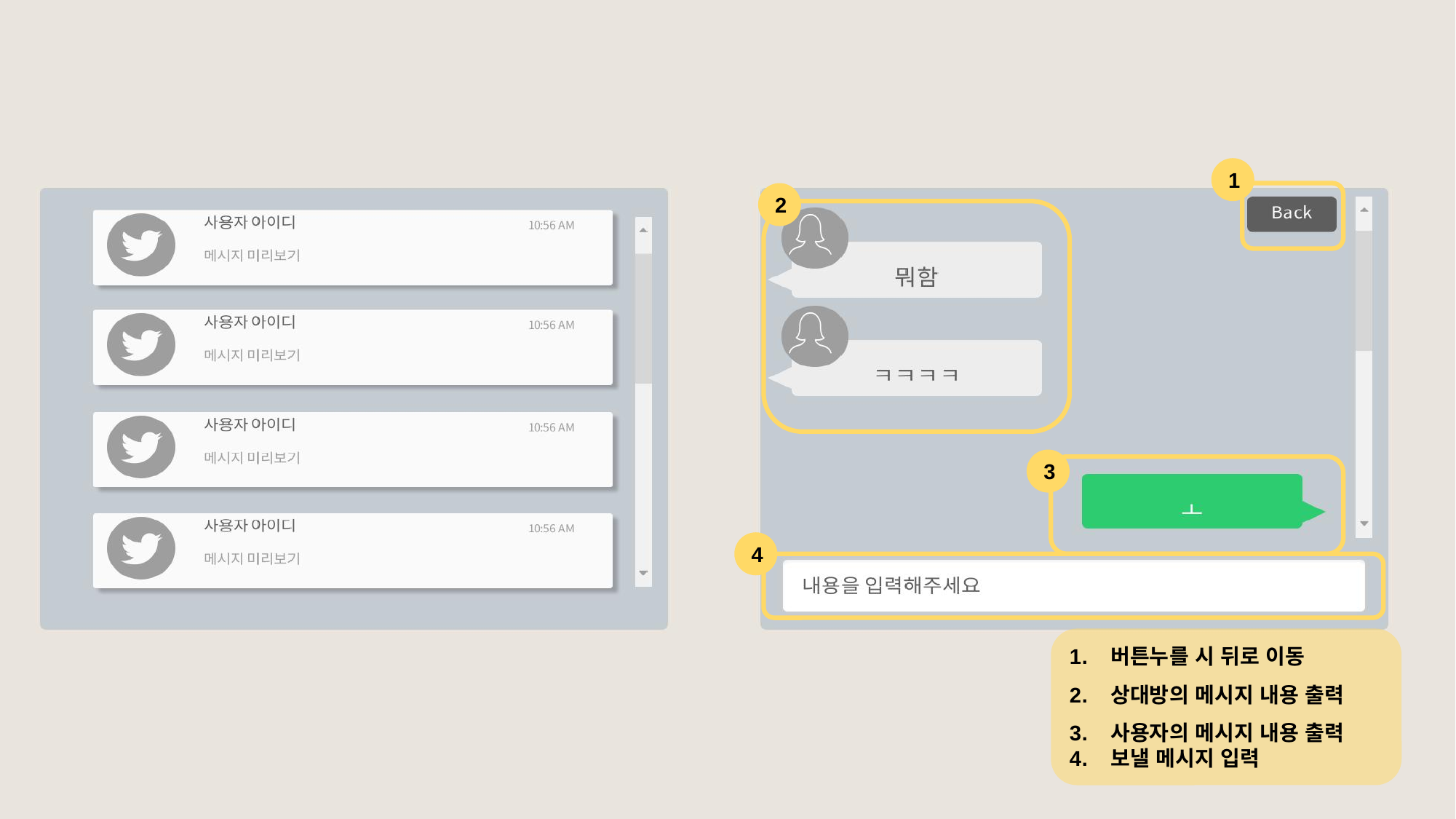

1
2

3

4

버튼누를 시 뒤로 이동
상대방의 메시지 내용 출력
사용자의 메시지 내용 출력
보낼 메시지 입력